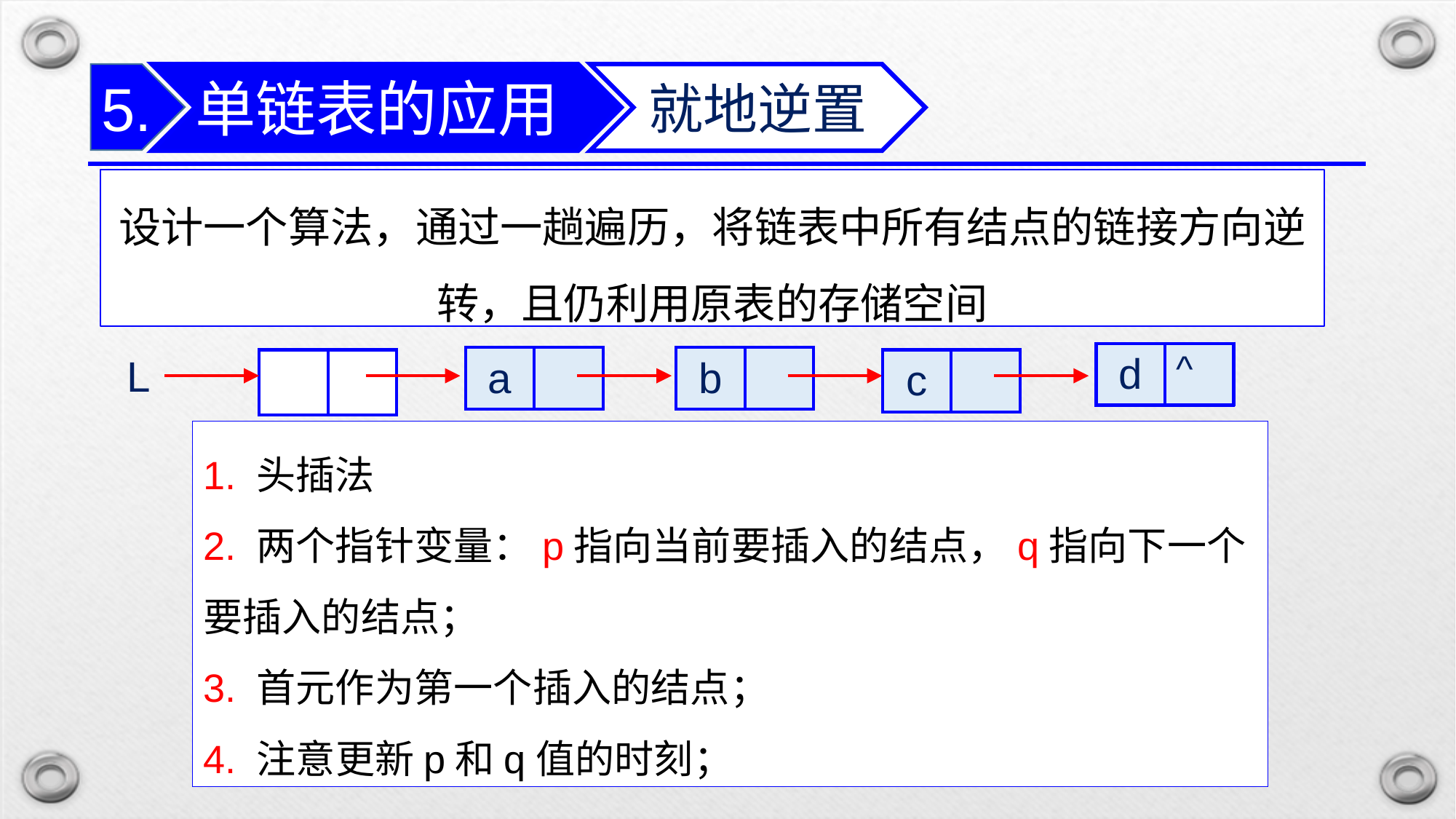

单链表的应用

5.
就地逆置
设计一个算法，通过一趟遍历，将链表中所有结点的链接方向逆转，且仍利用原表的存储空间
| d | ^ |
| --- | --- |
L
| a |  |
| --- | --- |
| b |  |
| --- | --- |
|  |  |
| --- | --- |
| c |  |
| --- | --- |
1. 头插法
2. 两个指针变量：p指向当前要插入的结点，q指向下一个要插入的结点；
3. 首元作为第一个插入的结点；
4. 注意更新p和q值的时刻；